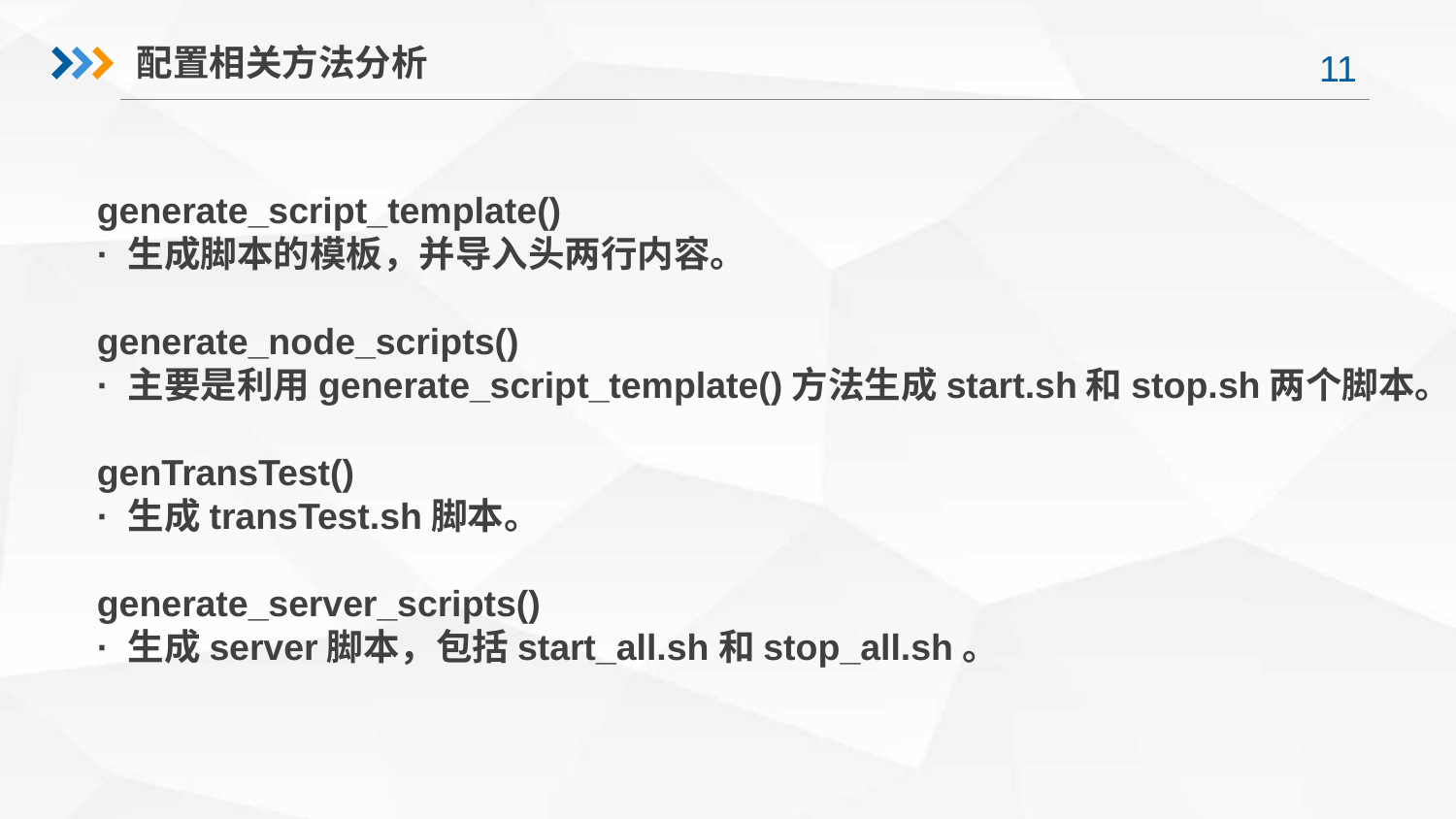

配置相关方法分析
generate_script_template()
· 生成脚本的模板，并导入头两行内容。

generate_node_scripts()
· 主要是利用generate_script_template()方法生成start.sh和stop.sh两个脚本。

genTransTest()
· 生成transTest.sh脚本。

generate_server_scripts()
· 生成server脚本，包括start_all.sh和stop_all.sh。